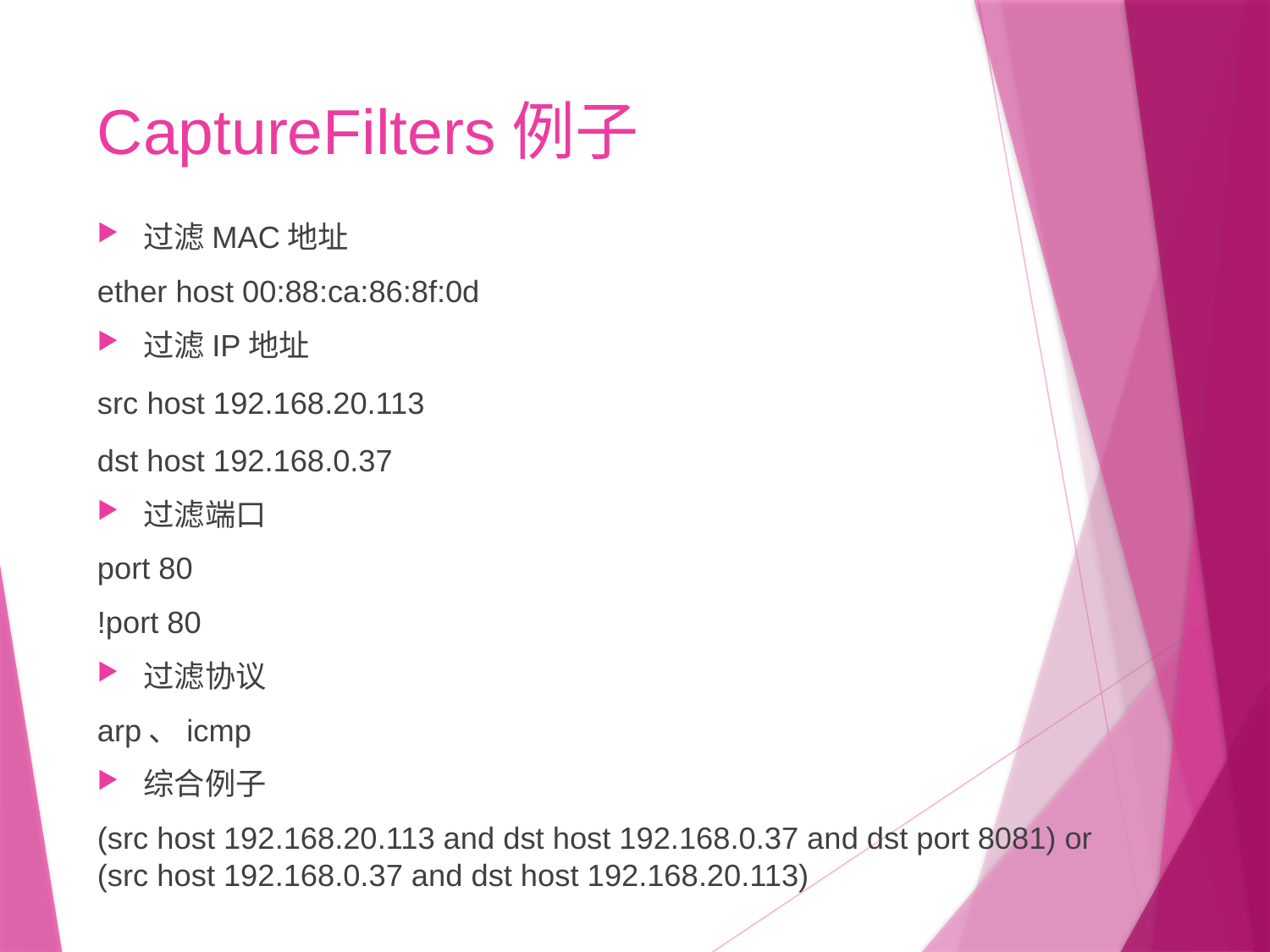

# CaptureFilters例子
过滤MAC地址
ether host 00:88:ca:86:8f:0d
过滤IP地址
src host 192.168.20.113
dst host 192.168.0.37
过滤端口
port 80
!port 80
过滤协议
arp、icmp
综合例子
(src host 192.168.20.113 and dst host 192.168.0.37 and dst port 8081) or (src host 192.168.0.37 and dst host 192.168.20.113)